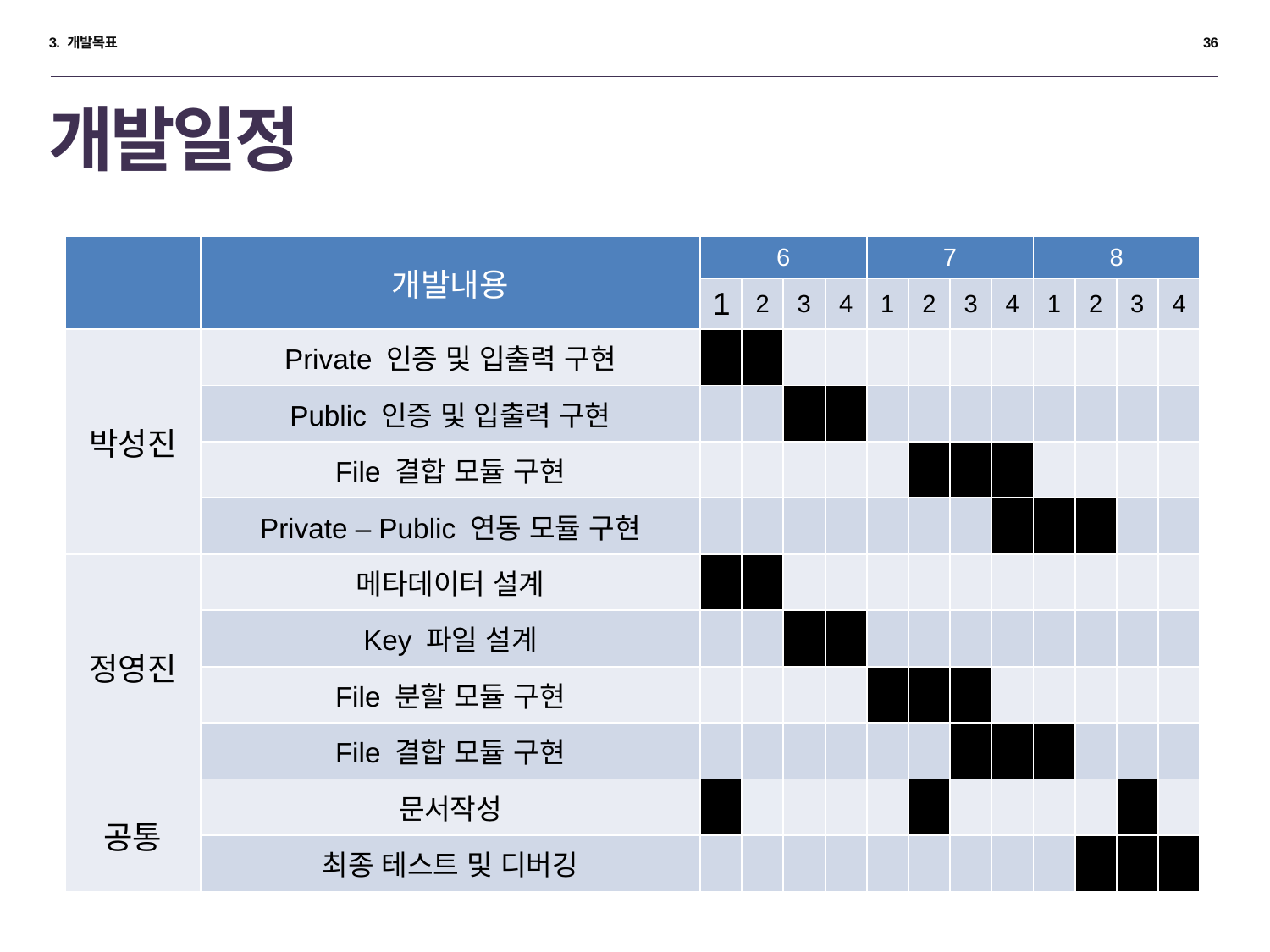

3. 개발목표
36
# 개발일정
|  | 개발내용 | 6 |  |  |  | 7 |  |  |  | 8 |  |  |  |
| --- | --- | --- | --- | --- | --- | --- | --- | --- | --- | --- | --- | --- | --- |
|  |  | 1 | 2 | 3 | 4 | 1 | 2 | 3 | 4 | 1 | 2 | 3 | 4 |
| 박성진 | Private 인증 및 입출력 구현 |  |  |  |  |  |  |  |  |  |  |  |  |
|  | Public 인증 및 입출력 구현 |  |  |  |  |  |  |  |  |  |  |  |  |
|  | File 결합 모듈 구현 |  |  |  |  |  |  |  |  |  |  |  |  |
|  | Private – Public 연동 모듈 구현 |  |  |  |  |  |  |  |  |  |  |  |  |
| 정영진 | 메타데이터 설계 |  |  |  |  |  |  |  |  |  |  |  |  |
|  | Key 파일 설계 |  |  |  |  |  |  |  |  |  |  |  |  |
|  | File 분할 모듈 구현 |  |  |  |  |  |  |  |  |  |  |  |  |
|  | File 결합 모듈 구현 |  |  |  |  |  |  |  |  |  |  |  |  |
| 공통 | 문서작성 |  |  |  |  |  |  |  |  |  |  |  |  |
|  | 최종 테스트 및 디버깅 |  |  |  |  |  |  |  |  |  |  |  |  |